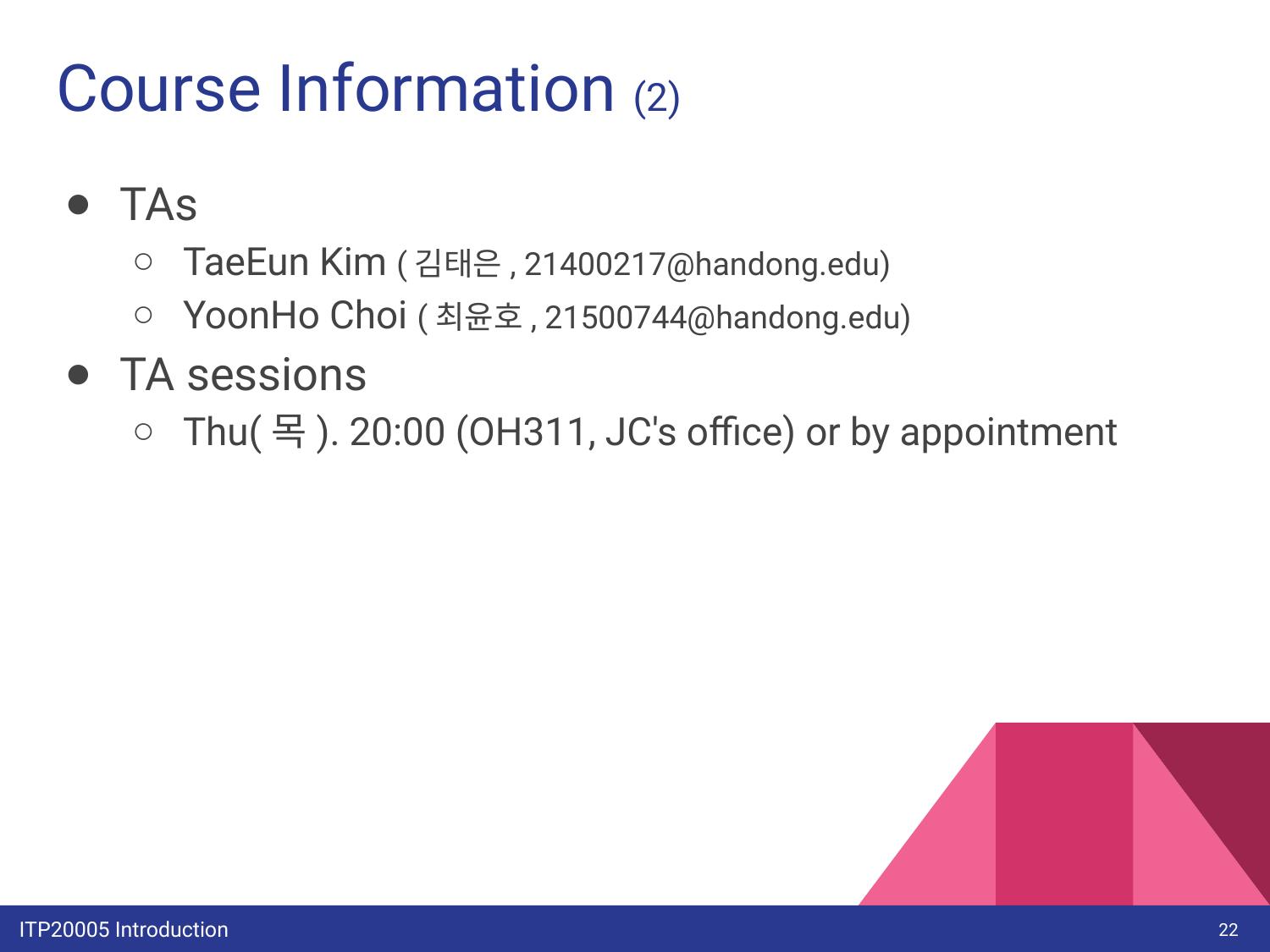

# Course Information (2)
TAs
TaeEun Kim (김태은, 21400217@handong.edu)
YoonHo Choi (최윤호, 21500744@handong.edu)
TA sessions
Thu(목). 20:00 (OH311, JC's office) or by appointment
22